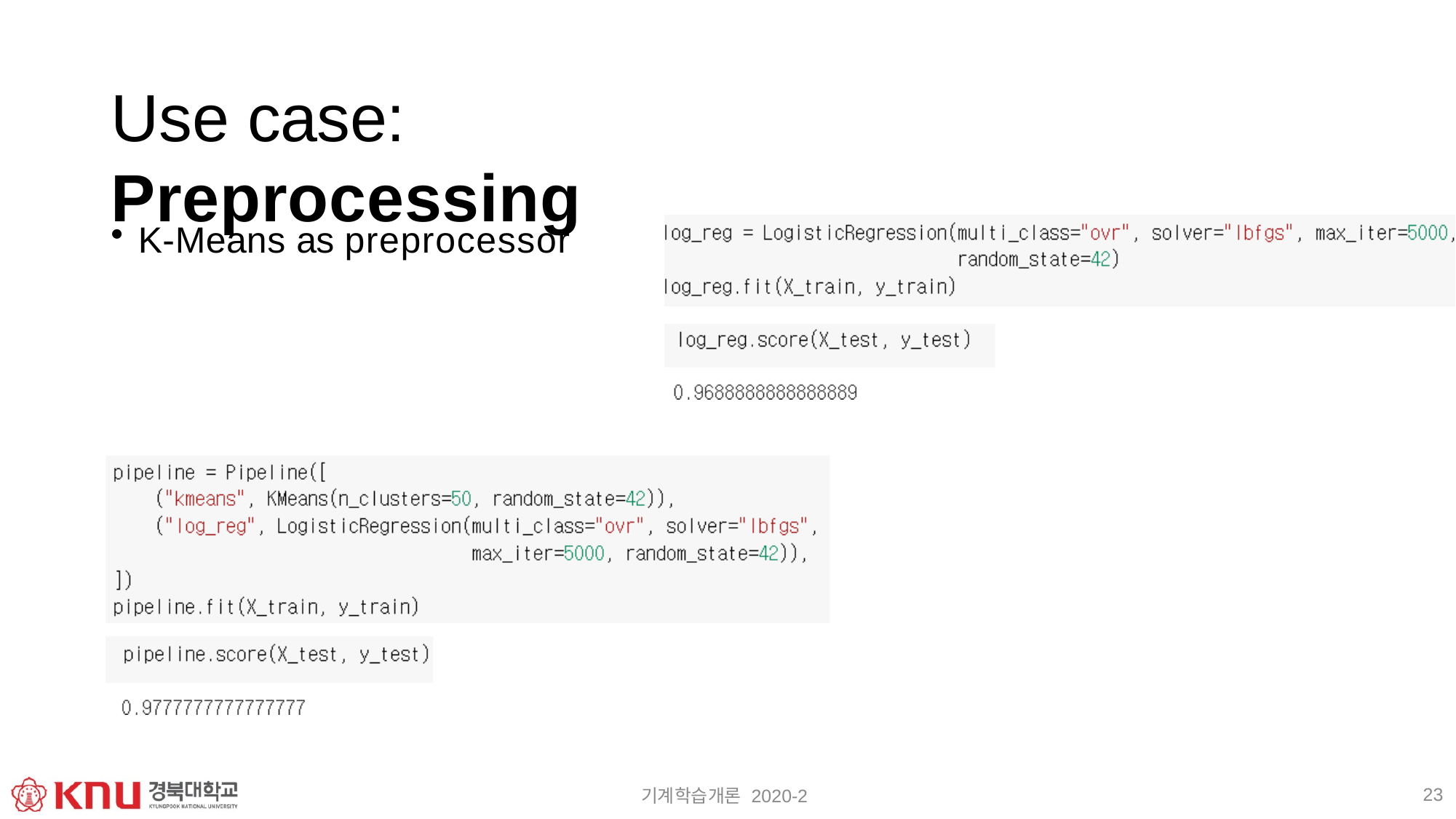

# Use case: Preprocessing
K-Means as preprocessor

23
기계학습개론 2020-2